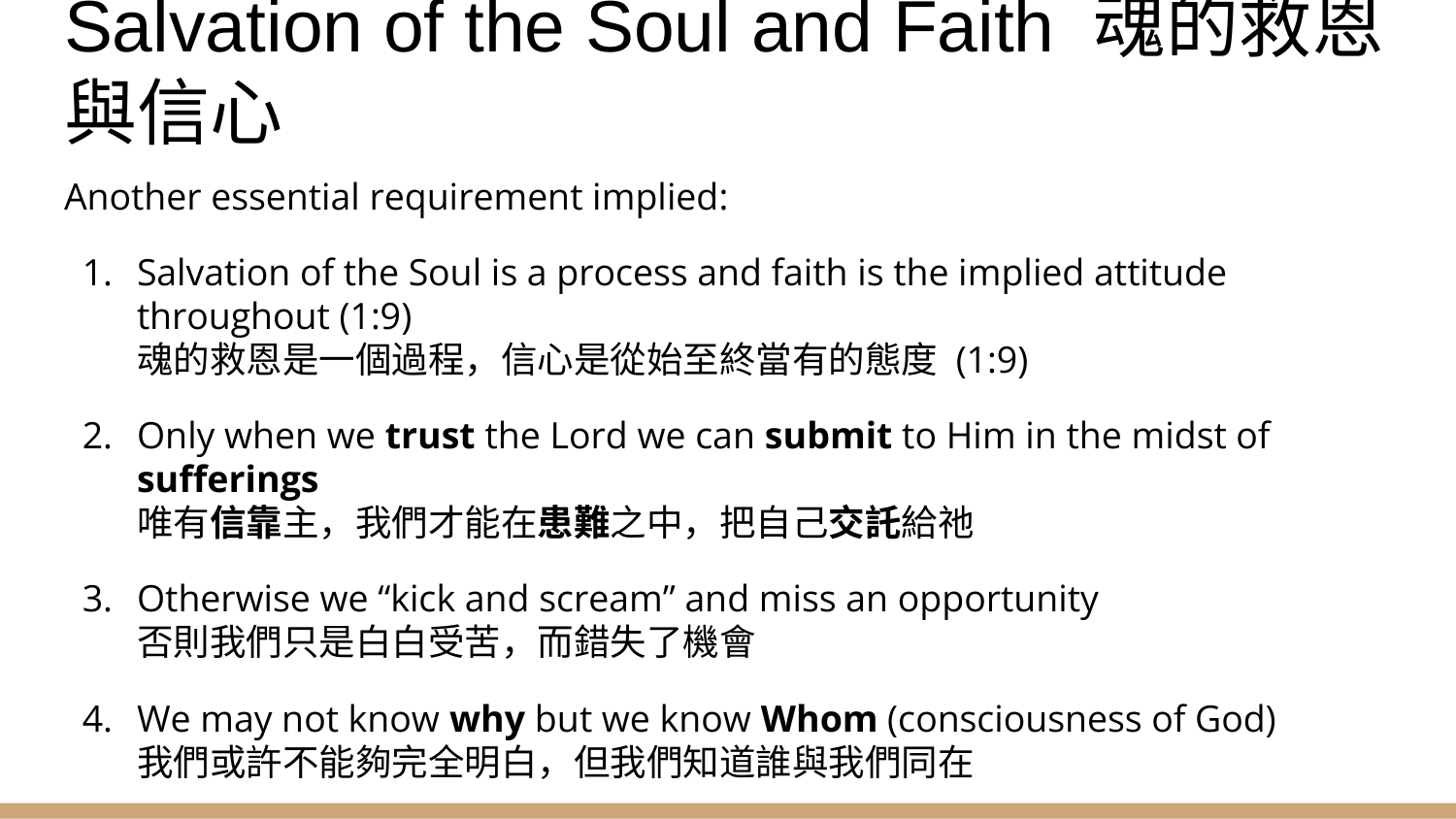

# Salvation of the Soul and Faith 魂的救恩與信心
Another essential requirement implied:
Salvation of the Soul is a process and faith is the implied attitude throughout (1:9)
魂的救恩是一個過程，信心是從始至終當有的態度 (1:9)
Only when we trust the Lord we can submit to Him in the midst of sufferings
唯有信靠主，我們才能在患難之中，把自己交託給祂
Otherwise we “kick and scream” and miss an opportunity
否則我們只是白白受苦，而錯失了機會
We may not know why but we know Whom (consciousness of God)
我們或許不能夠完全明白，但我們知道誰與我們同在